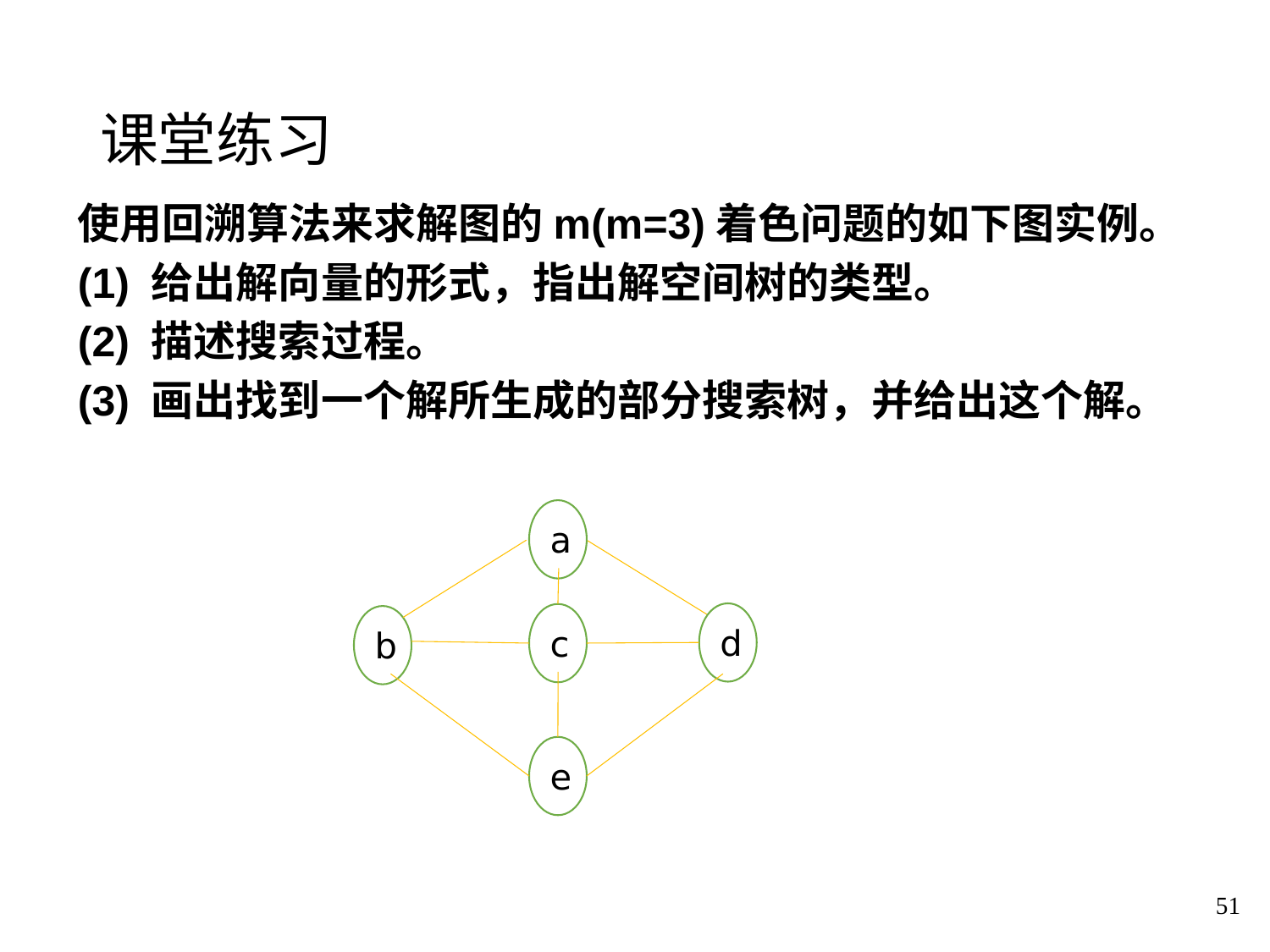

# 课堂练习
使用回溯算法来求解图的m(m=3)着色问题的如下图实例。
(1) 给出解向量的形式，指出解空间树的类型。
(2) 描述搜索过程。
(3) 画出找到一个解所生成的部分搜索树，并给出这个解。

a
d
c
b
e
51